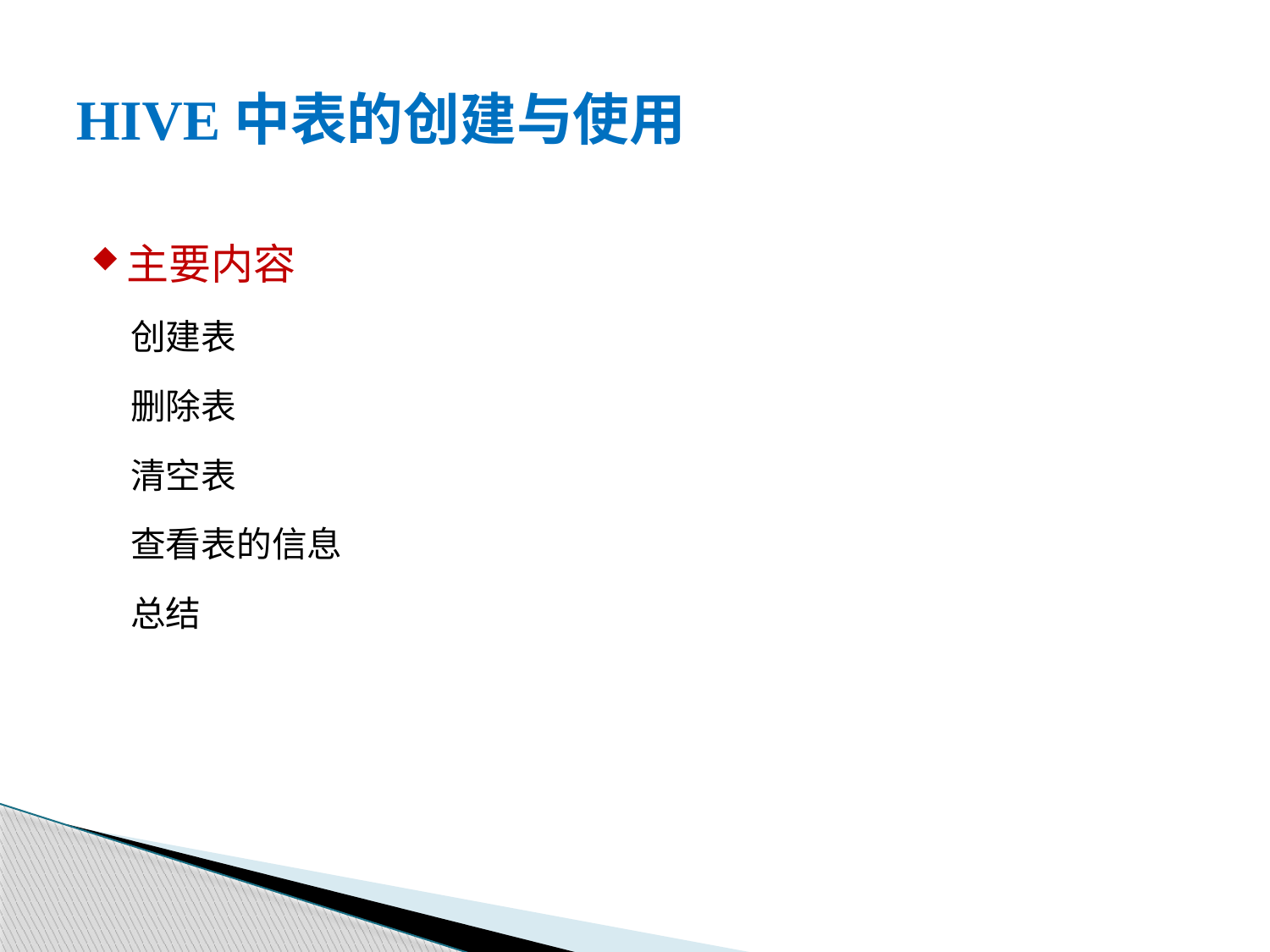

# HIVE中表的创建与使用
主要内容
创建表
删除表
清空表
查看表的信息
总结